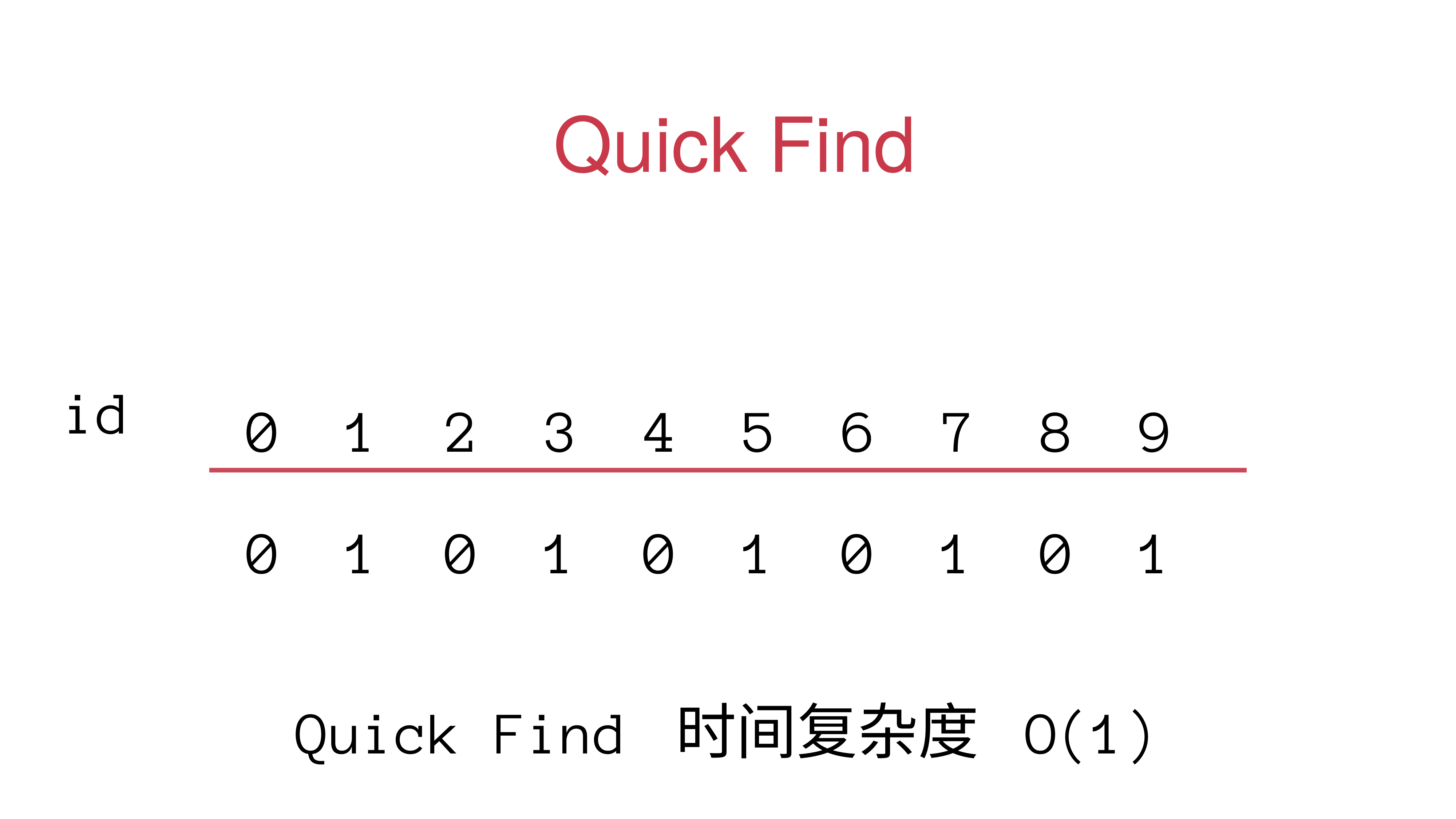

# Quick Find
id
0  1  2  3  4  5  6  7  8  9

0  1  0  1  0  1  0  1  0  1
Quick Find 时间复杂度 O(1)